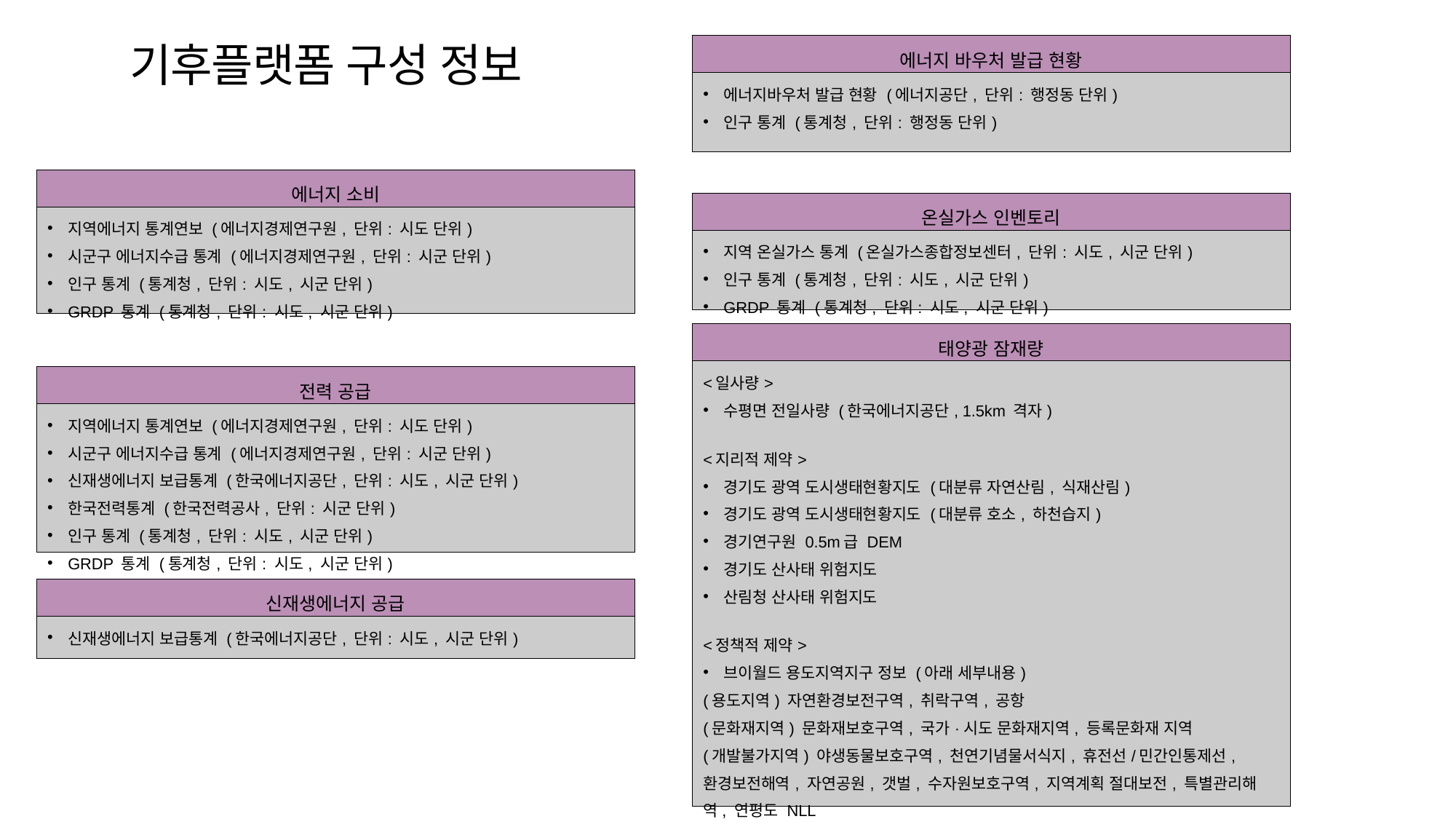

01
| 에너지 바우처 발급 현황 |
| --- |
| 에너지바우처 발급 현황 (에너지공단, 단위: 행정동 단위) 인구 통계 (통계청, 단위: 행정동 단위) |
기후플랫폼 구성 정보
| 에너지 소비 |
| --- |
| 지역에너지 통계연보 (에너지경제연구원, 단위: 시도 단위) 시군구 에너지수급 통계 (에너지경제연구원, 단위: 시군 단위) 인구 통계 (통계청, 단위: 시도, 시군 단위) GRDP 통계 (통계청, 단위: 시도, 시군 단위) |
| 온실가스 인벤토리 |
| --- |
| 지역 온실가스 통계 (온실가스종합정보센터, 단위: 시도, 시군 단위) 인구 통계 (통계청, 단위: 시도, 시군 단위) GRDP 통계 (통계청, 단위: 시도, 시군 단위) |
| 태양광 잠재량 |
| --- |
| <일사량> 수평면 전일사량 (한국에너지공단, 1.5km 격자) <지리적 제약> 경기도 광역 도시생태현황지도 (대분류 자연산림, 식재산림) 경기도 광역 도시생태현황지도 (대분류 호소, 하천습지) 경기연구원 0.5m급 DEM 경기도 산사태 위험지도 산림청 산사태 위험지도 <정책적 제약> 브이월드 용도지역지구 정보 (아래 세부내용) (용도지역) 자연환경보전구역, 취락구역, 공항 (문화재지역) 문화재보호구역, 국가·시도 문화재지역, 등록문화재 지역 (개발불가지역) 야생동물보호구역, 천연기념물서식지, 휴전선/민간인통제선, 환경보전해역, 자연공원, 갯벌, 수자원보호구역, 지역계획 절대보전, 특별관리해역, 연평도 NLL (생태자연도) 1등급·별도관리구역 (기타) 백두대간 보호구역, 농업진흥지역 |
| 전력 공급 |
| --- |
| 지역에너지 통계연보 (에너지경제연구원, 단위: 시도 단위) 시군구 에너지수급 통계 (에너지경제연구원, 단위: 시군 단위) 신재생에너지 보급통계 (한국에너지공단, 단위: 시도, 시군 단위) 한국전력통계 (한국전력공사, 단위: 시군 단위) 인구 통계 (통계청, 단위: 시도, 시군 단위) GRDP 통계 (통계청, 단위: 시도, 시군 단위) |
| 신재생에너지 공급 |
| --- |
| 신재생에너지 보급통계 (한국에너지공단, 단위: 시도, 시군 단위) |